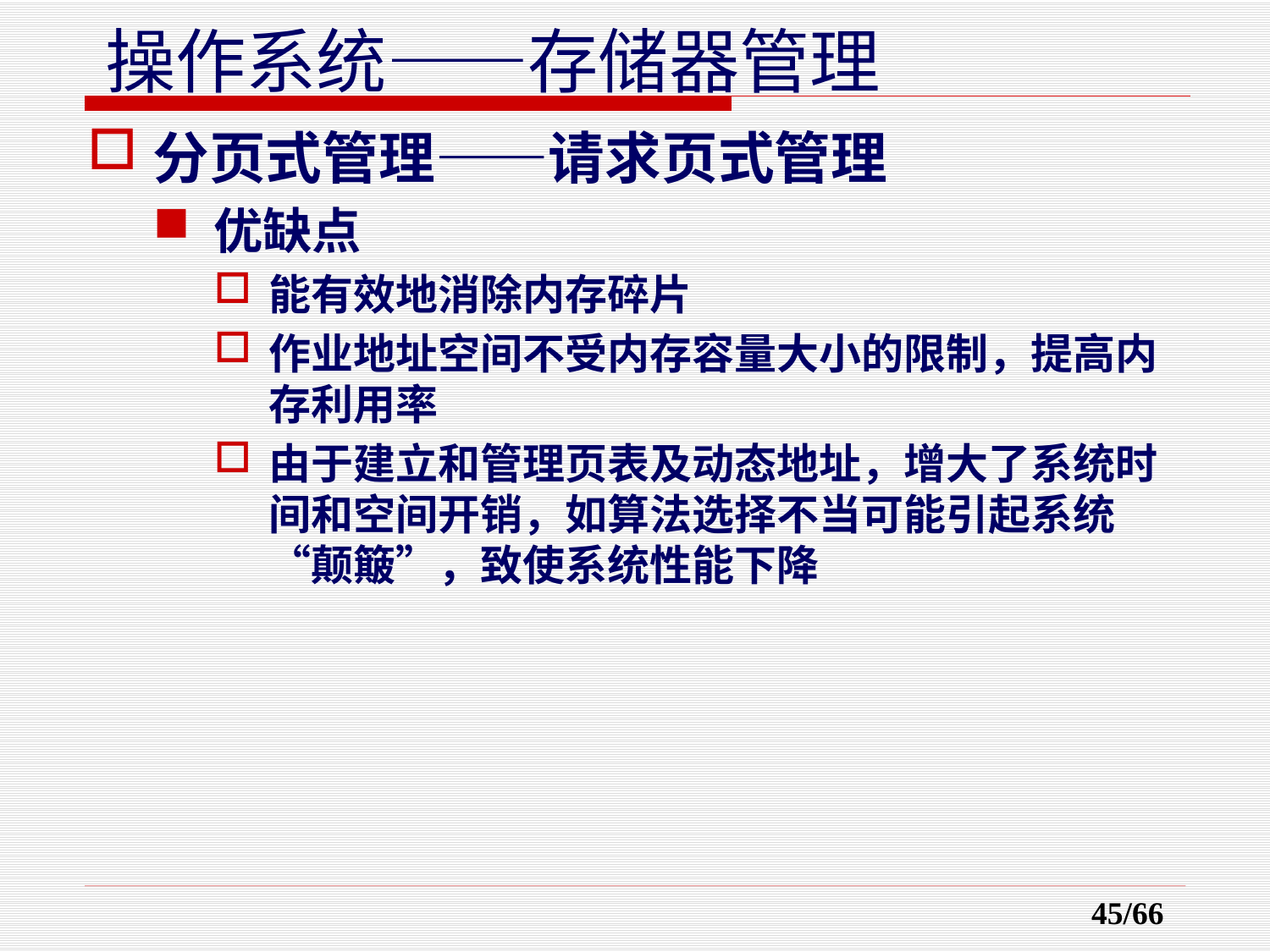

分页式管理——请求页式管理
优缺点
能有效地消除内存碎片
作业地址空间不受内存容量大小的限制，提高内存利用率
由于建立和管理页表及动态地址，增大了系统时间和空间开销，如算法选择不当可能引起系统“颠簸”，致使系统性能下降